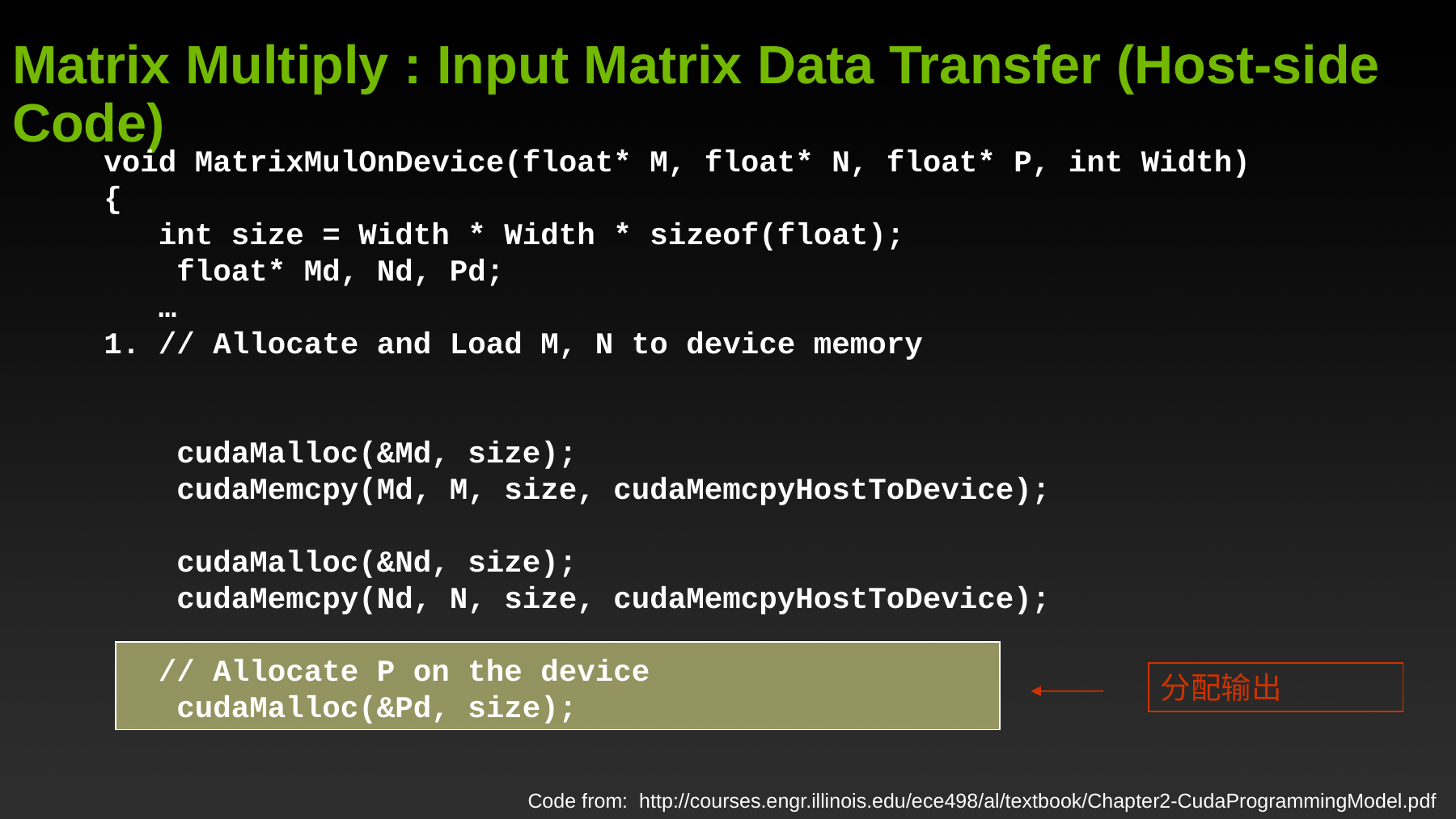

Matrix Multiply : Input Matrix Data Transfer (Host-side Code)
void MatrixMulOnDevice(float* M, float* N, float* P, int Width)‏
{
   int size = Width * Width * sizeof(float);
    float* Md, Nd, Pd;
   …
1. // Allocate and Load M, N to device memory

    cudaMalloc(&Md, size);
    cudaMemcpy(Md, M, size, cudaMemcpyHostToDevice);

    cudaMalloc(&Nd, size);
    cudaMemcpy(Nd, N, size, cudaMemcpyHostToDevice);

   // Allocate P on the device
    cudaMalloc(&Pd, size);

分配输出

Code from:  http://courses.engr.illinois.edu/ece498/al/textbook/Chapter2-CudaProgrammingModel.pdf